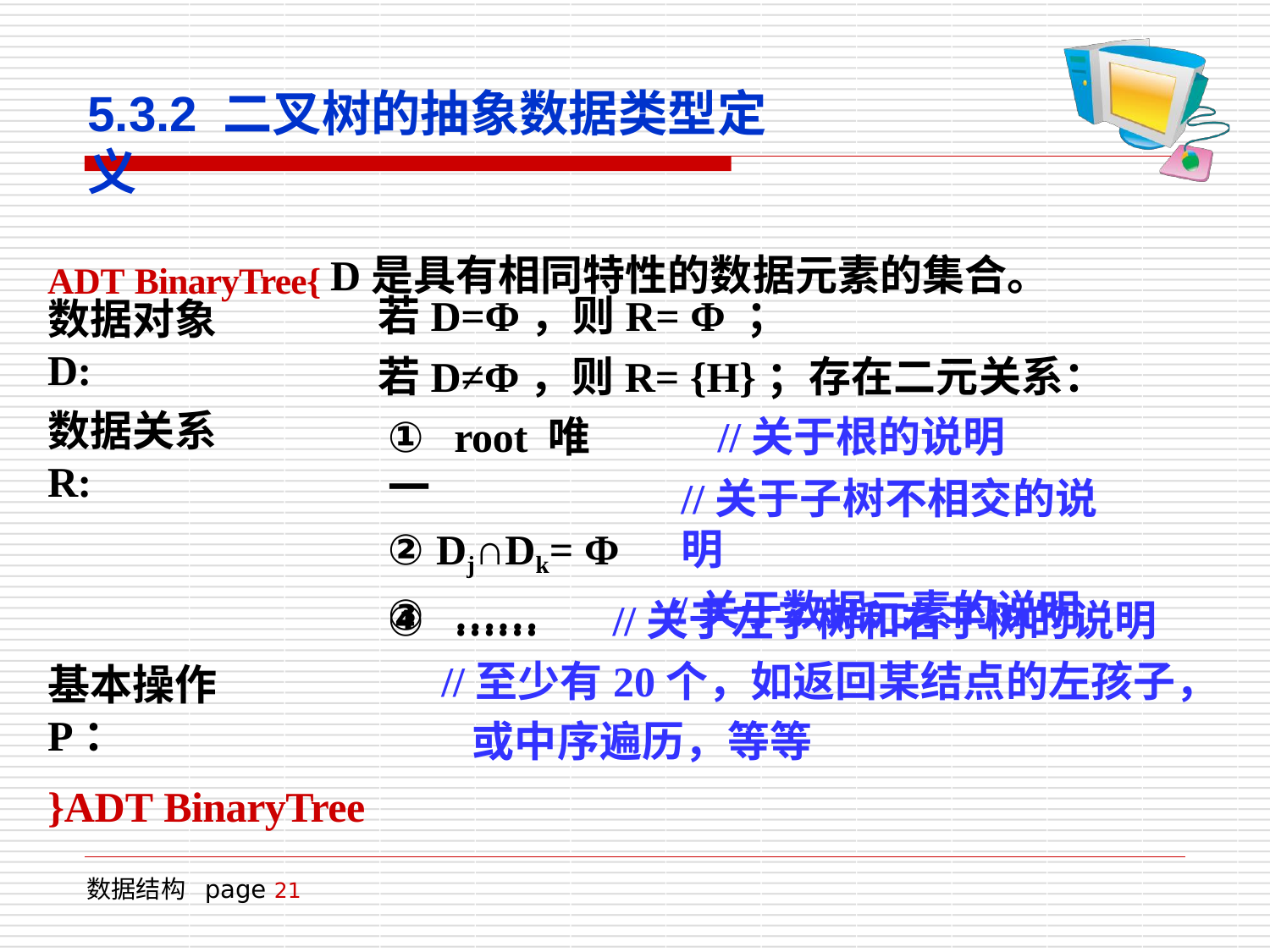

# 5.3.2 二叉树的抽象数据类型定义

ADT BinaryTree{ D是具有相同特性的数据元素的集合。
若D=Φ，则R= Φ ；
若D≠Φ，则R= {H}；存在二元关系：
数据对象D:
数据关系R:
①	root 唯一
② Dj∩Dk= Φ
③	……
//关于根的说明
//关于子树不相交的说明
//关于数据元素的说明
④	……	//关于左子树和右子树的说明
//至少有20个，如返回某结点的左孩子， 或中序遍历，等等
基本操作 P：
}ADT BinaryTree

数据结构 page 21